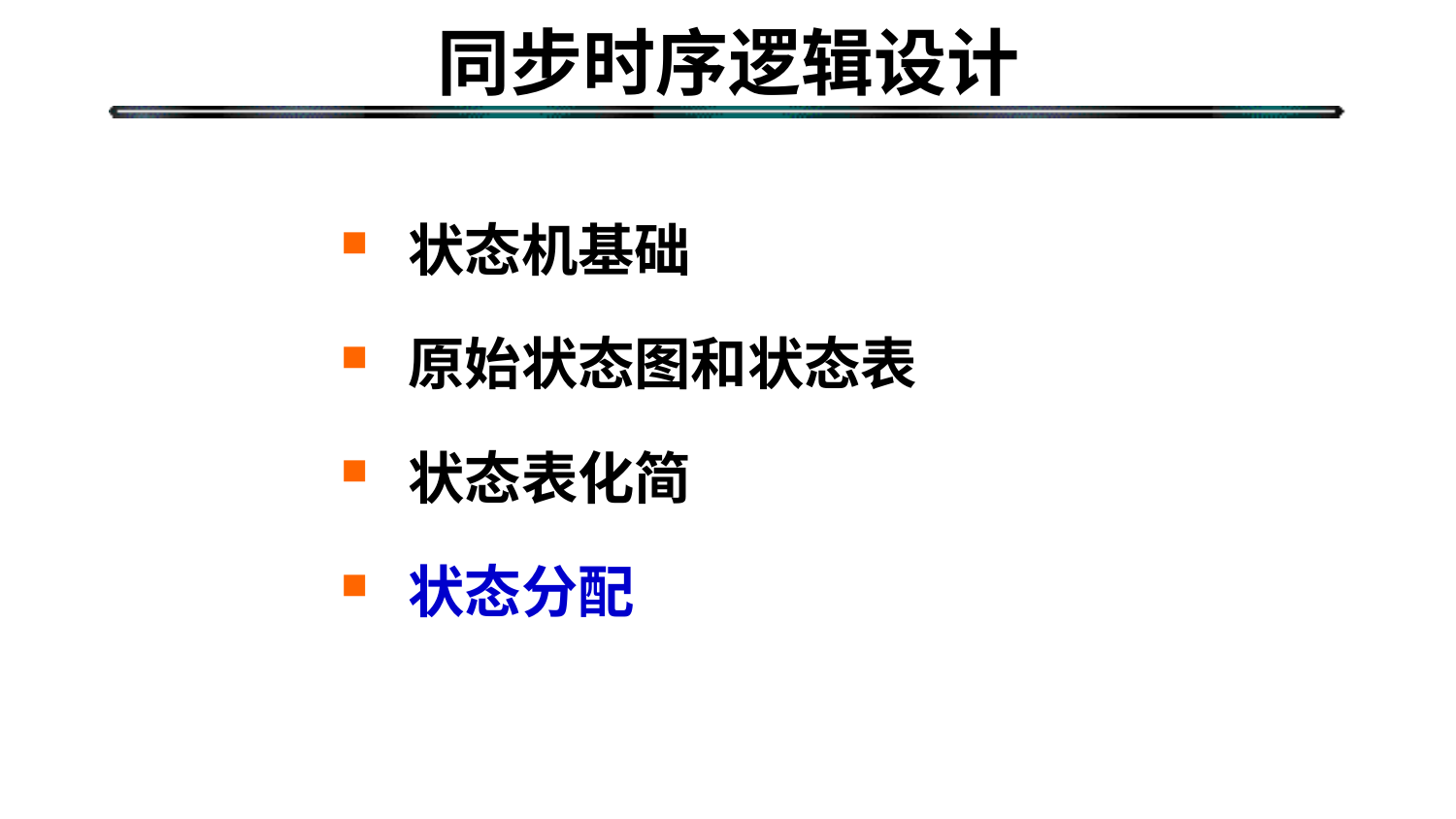

# 同步时序逻辑设计
 状态机基础
 原始状态图和状态表
 状态表化简
 状态分配
43